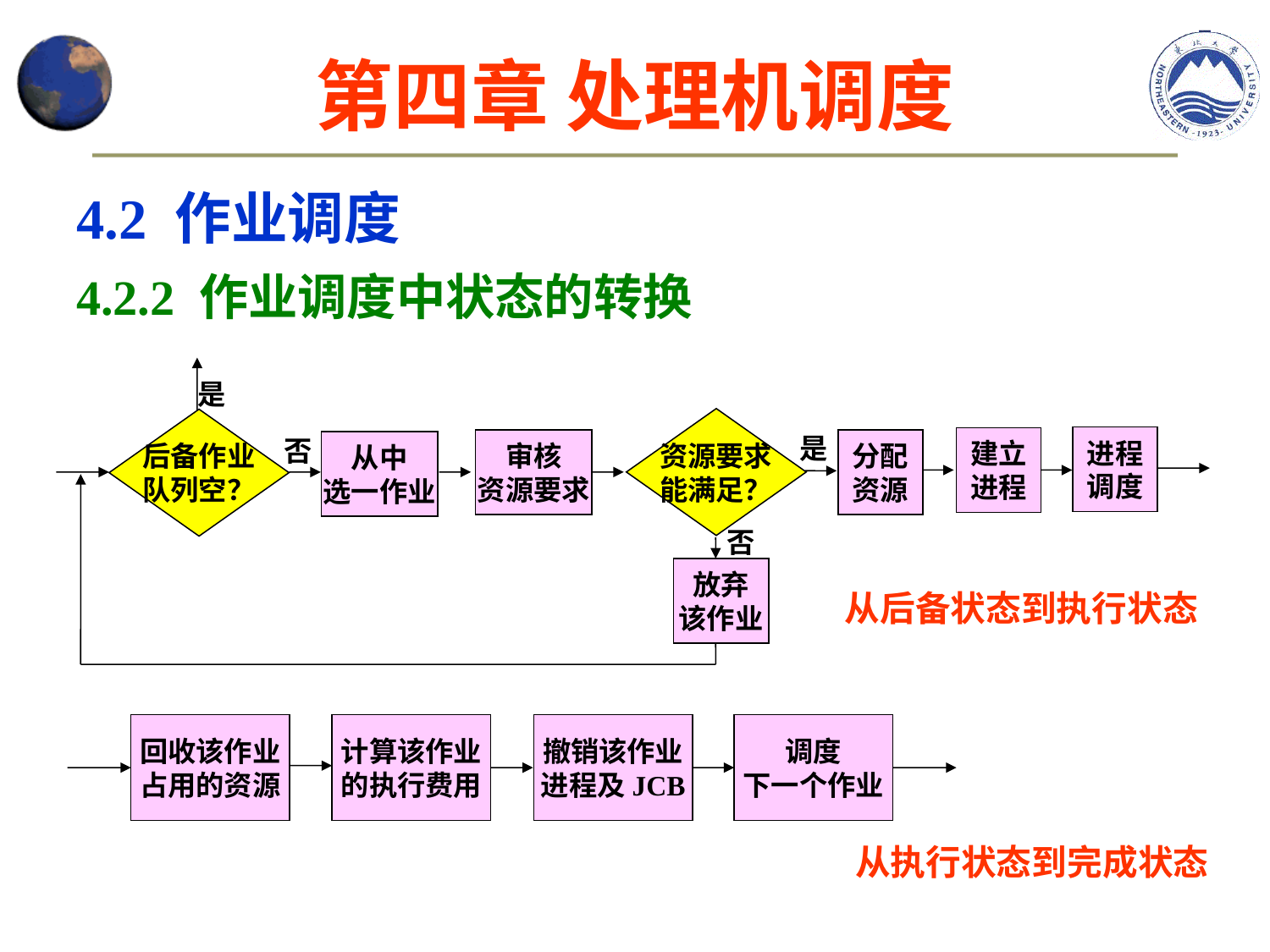

# 第四章 处理机调度
4.2 作业调度
4.2.2 作业调度中状态的转换

是
资源要求
能满足？
后备作业
队列空？
是
进程
调度
否
建立
进程
审核
资源要求
分配
资源
从中
选一作业

否

放弃
该作业

从后备状态到执行状态

回收该作业
占用的资源
计算该作业
的执行费用
撤销该作业
进程及JCB
调度
下一个作业

从执行状态到完成状态